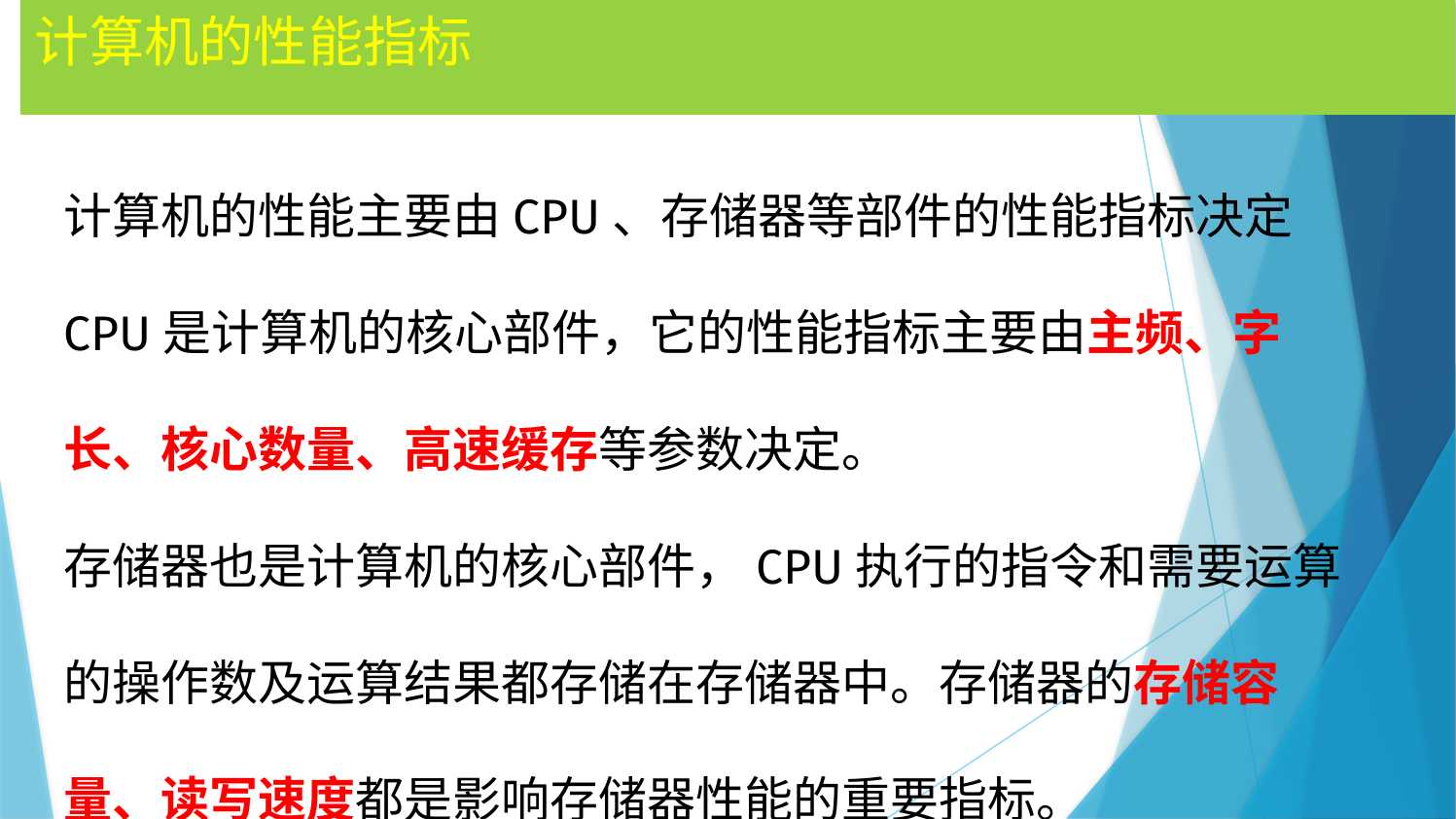

# 计算机的性能指标
计算机的性能主要由CPU、存储器等部件的性能指标决定
CPU是计算机的核心部件，它的性能指标主要由主频、字长、核心数量、高速缓存等参数决定。
存储器也是计算机的核心部件，CPU执行的指令和需要运算的操作数及运算结果都存储在存储器中。存储器的存储容量、读写速度都是影响存储器性能的重要指标。